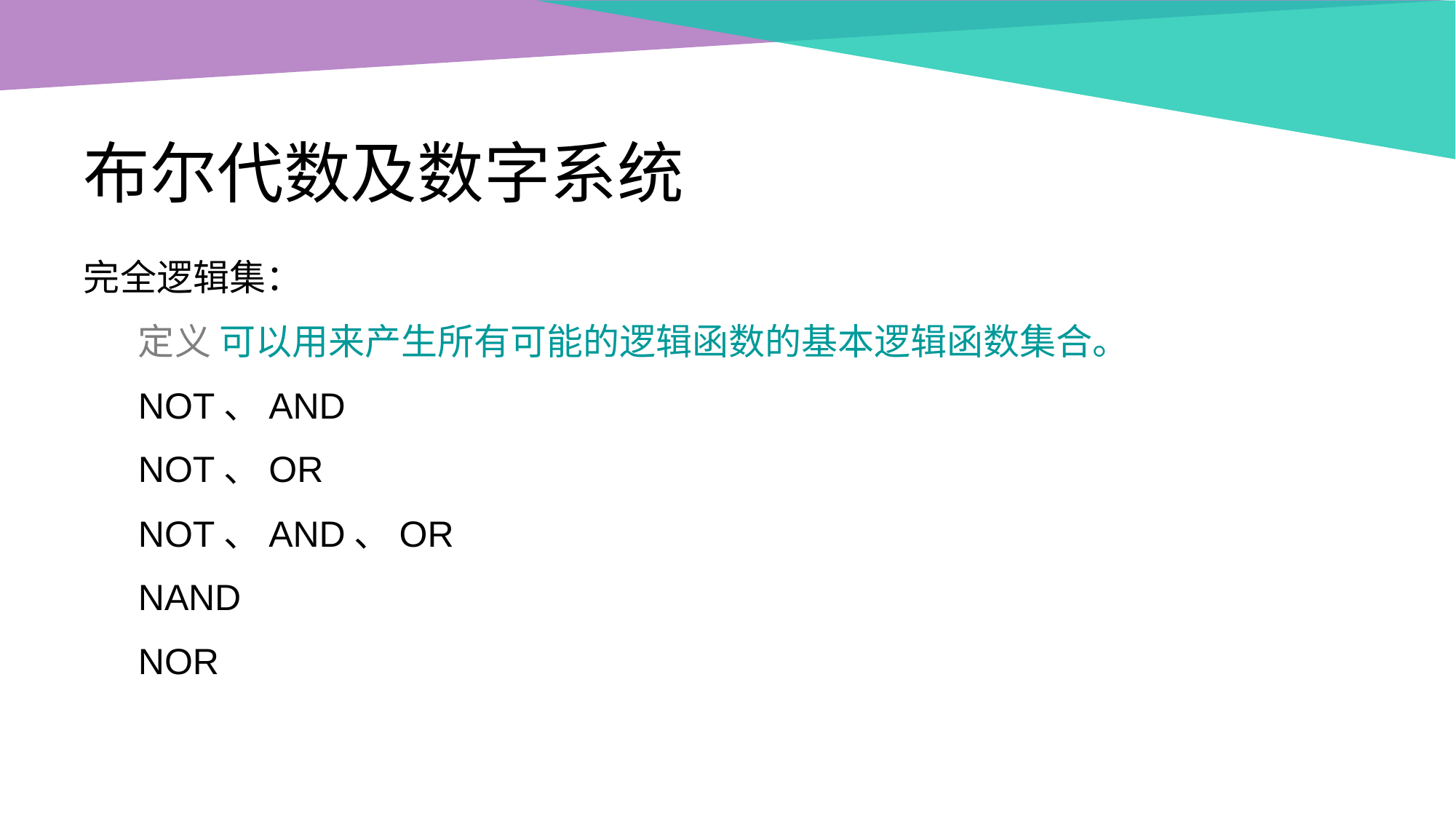

# 布尔代数及数字系统
完全逻辑集：
定义 可以用来产生所有可能的逻辑函数的基本逻辑函数集合。
NOT、AND
NOT、OR
NOT、AND、OR
NAND
NOR